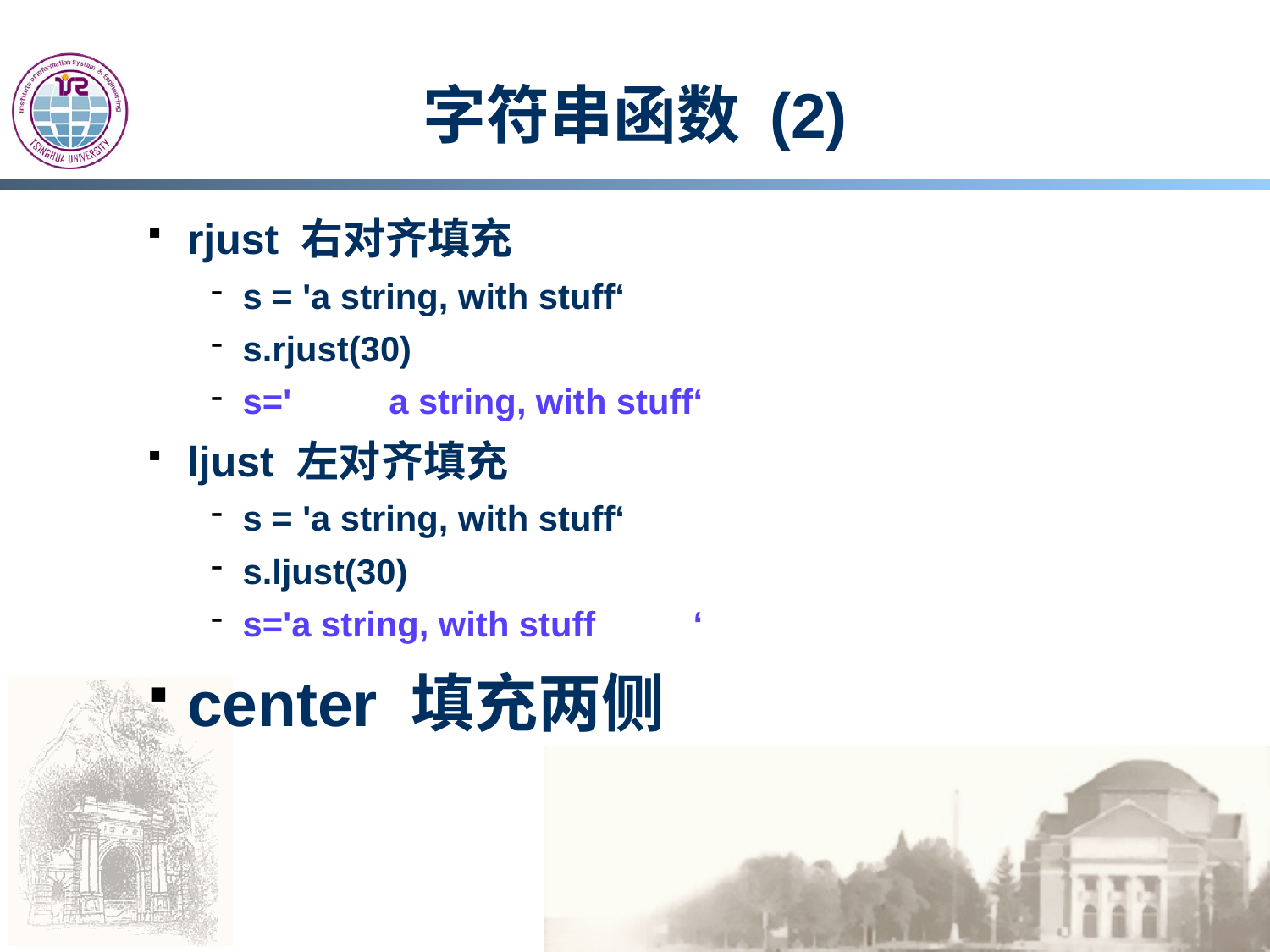

# 字符串函数 (2)
rjust 右对齐填充
s = 'a string, with stuff‘
s.rjust(30)
s='          a string, with stuff‘
ljust 左对齐填充
s = 'a string, with stuff‘
s.ljust(30)
s='a string, with stuff          ‘
center 填充两侧